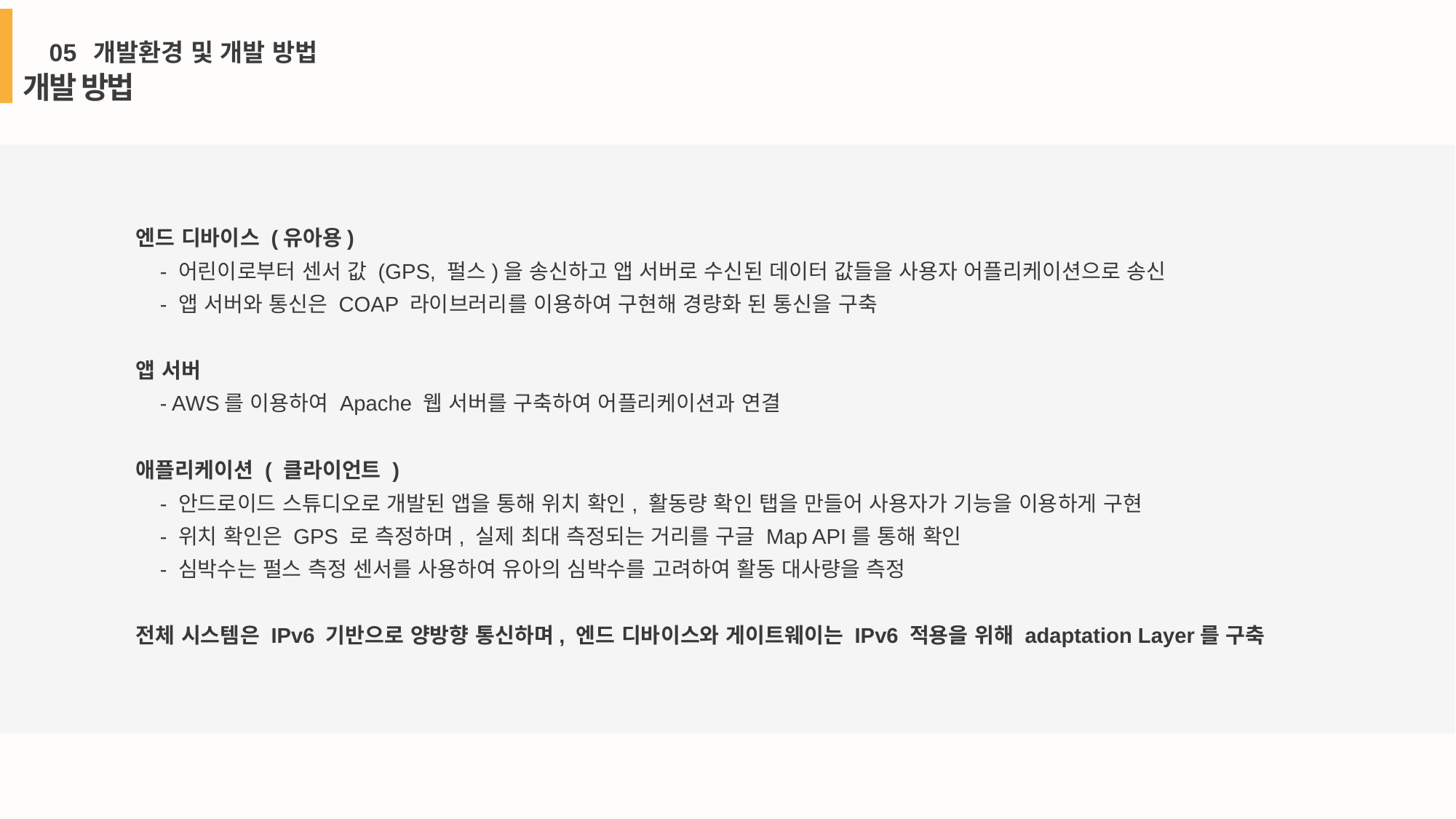

05 개발환경 및 개발 방법

개발 방법

엔드 디바이스 (유아용)
    - 어린이로부터 센서 값 (GPS, 펄스)을 송신하고 앱 서버로 수신된 데이터 값들을 사용자 어플리케이션으로 송신
    - 앱 서버와 통신은 COAP 라이브러리를 이용하여 구현해 경량화 된 통신을 구축

앱 서버
    - AWS를 이용하여 Apache 웹 서버를 구축하여 어플리케이션과 연결
애플리케이션 ( 클라이언트 )
    - 안드로이드 스튜디오로 개발된 앱을 통해 위치 확인, 활동량 확인 탭을 만들어 사용자가 기능을 이용하게 구현
    - 위치 확인은 GPS 로 측정하며, 실제 최대 측정되는 거리를 구글 Map API를 통해 확인
    - 심박수는 펄스 측정 센서를 사용하여 유아의 심박수를 고려하여 활동 대사량을 측정

전체 시스템은 IPv6 기반으로 양방향 통신하며, 엔드 디바이스와 게이트웨이는 IPv6 적용을 위해 adaptation Layer를 구축